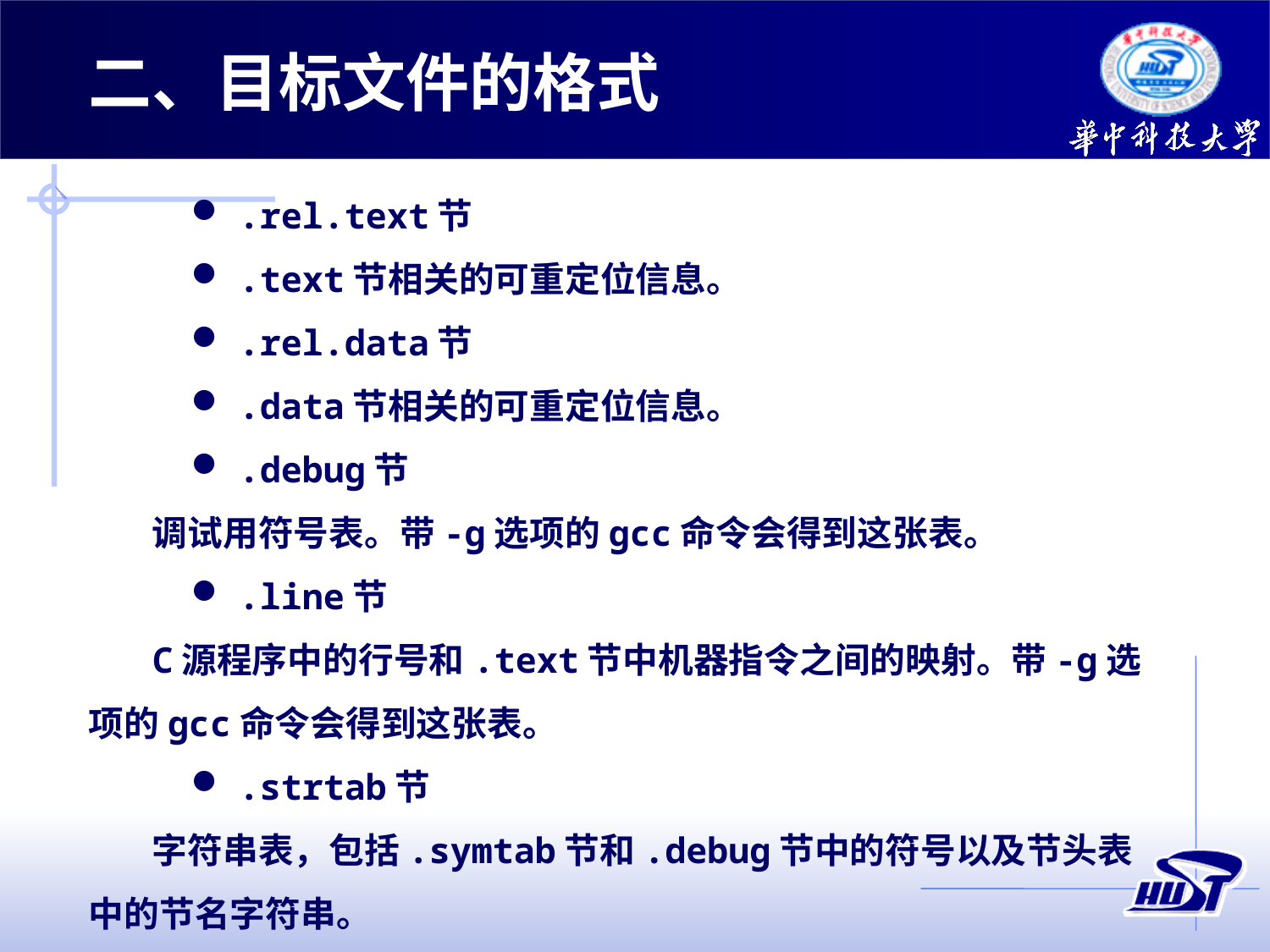

二、目标文件的格式
.rel.text节
.text节相关的可重定位信息。
.rel.data节
.data节相关的可重定位信息。
.debug节
调试用符号表。带-g选项的gcc命令会得到这张表。
.line节
C源程序中的行号和.text节中机器指令之间的映射。带-g选项的gcc命令会得到这张表。
.strtab节
字符串表，包括.symtab节和.debug节中的符号以及节头表中的节名字符串。